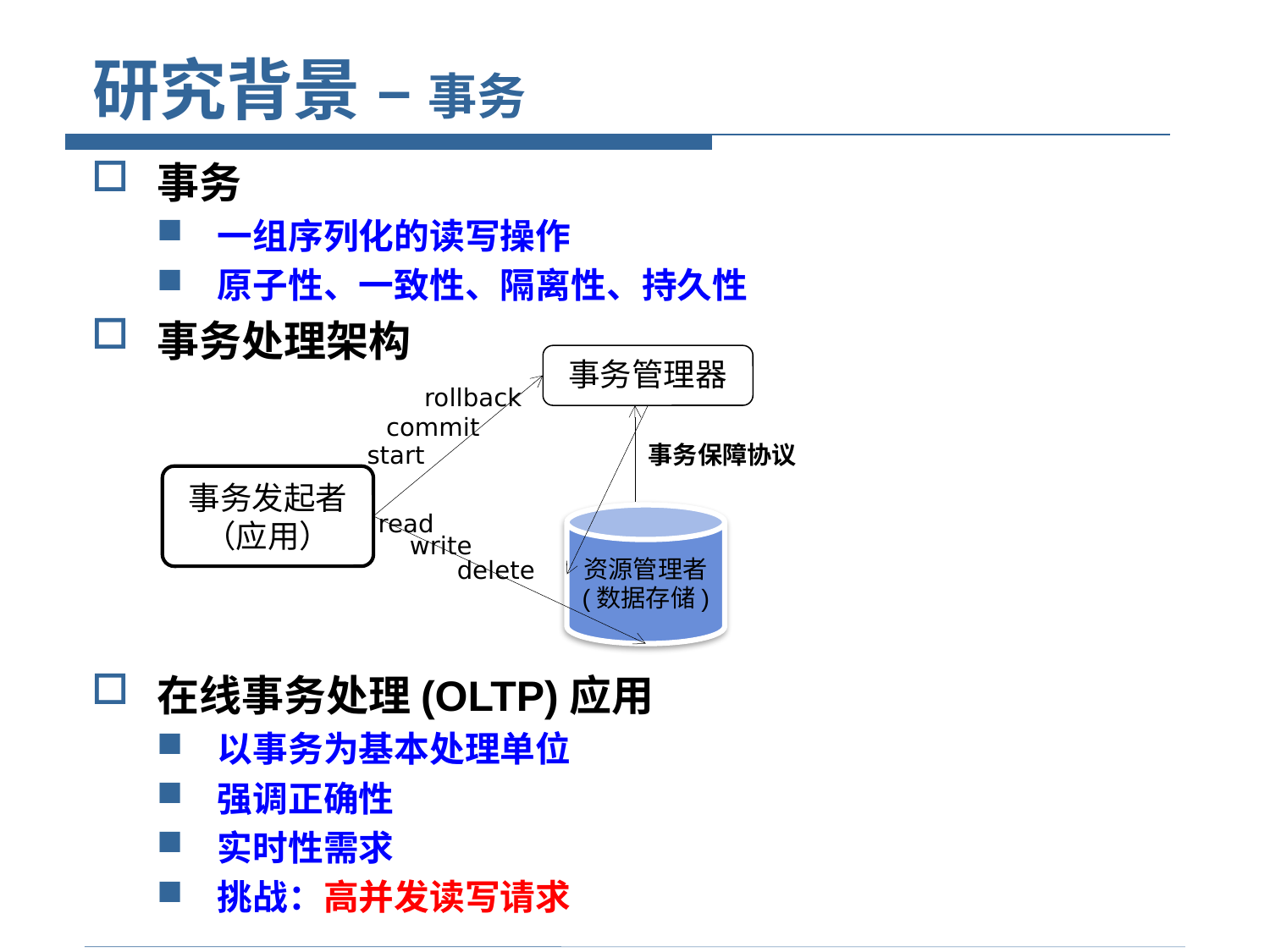

# 研究背景 – 事务

事务
一组序列化的读写操作
原子性、一致性、隔离性、持久性
事务处理架构

在线事务处理(OLTP)应用
以事务为基本处理单位
强调正确性
实时性需求
挑战：高并发读写请求
事务管理器
rollback
commit
start
事务保障协议
事务发起者
（应用）
read
资源管理者
(数据存储)
write
delete